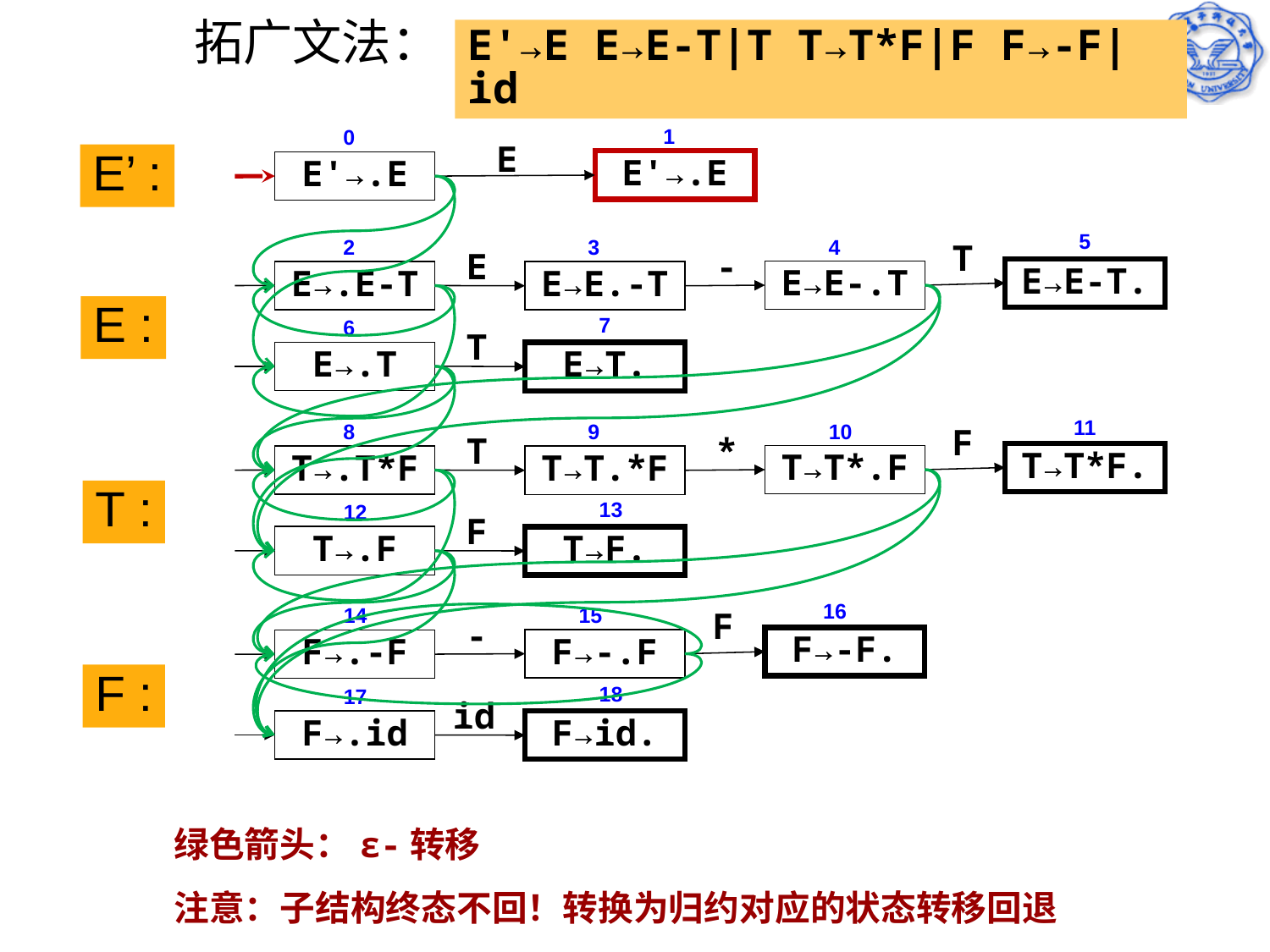

拓广文法：
E'→E E→E-T|T T→T*F|F F→-F|id
1
0
E
E’ :
E'→.E
E'→.E
5
2
3
4
T
E
-
E→E-T.
E→E-.T
E→.E-T
E→E.-T
E :
7
6
T
E→.T
E→T.
11
8
9
10
F
T
*
T→T*F.
T→T*.F
T→.T*F
T→T.*F
T :
13
12
F
T→.F
T→F.
16
14
15
F
-
F→-F.
F→-.F
F→.-F
F :
18
17
id
F→.id
F→id.
绿色箭头：ε-转移
注意：子结构终态不回！转换为归约对应的状态转移回退